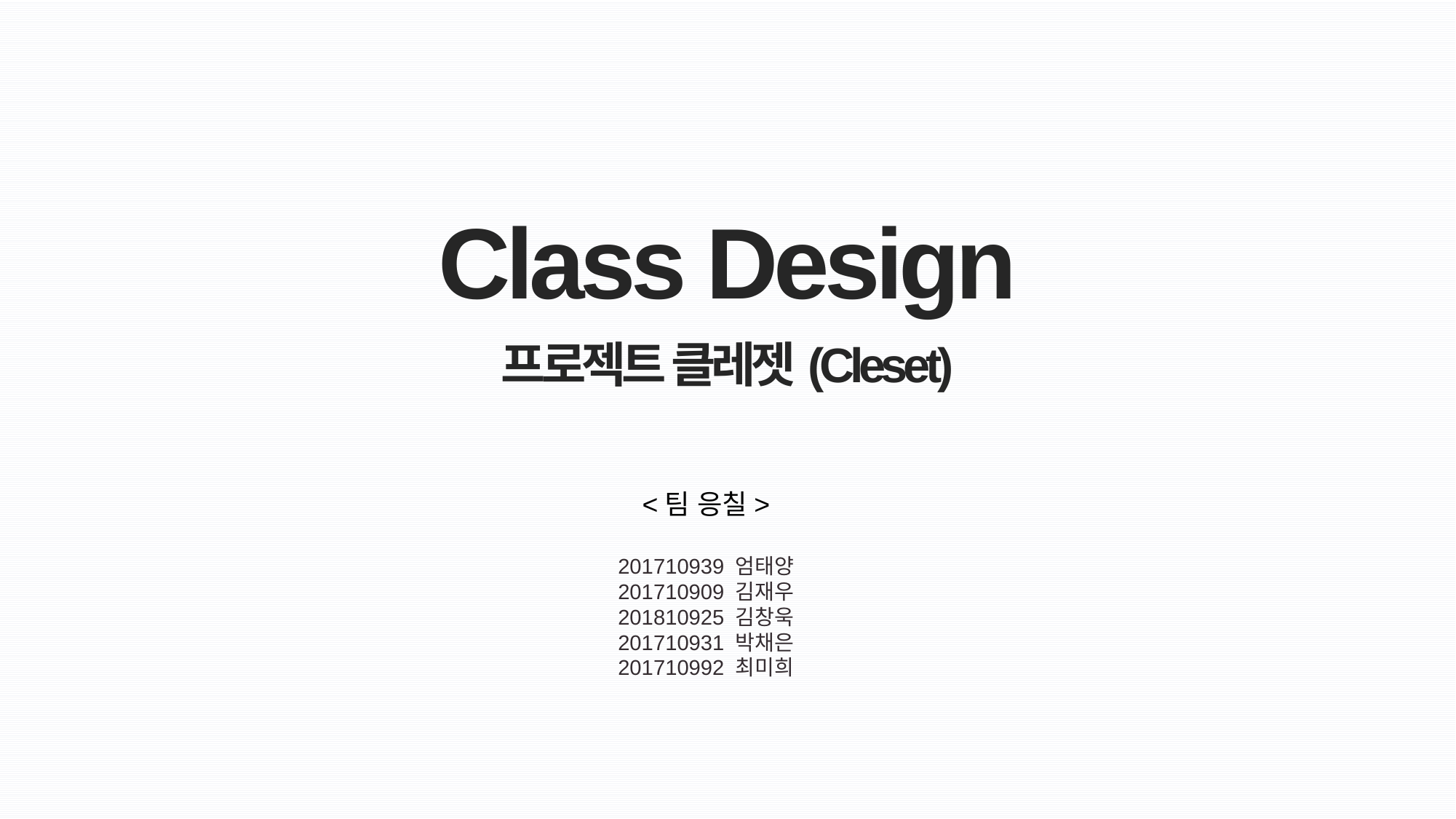

Class Design

프로젝트 클레젯(Cleset)
<팀 응칠>

201710939 엄태양
201710909 김재우
201810925 김창욱
201710931 박채은
201710992 최미희